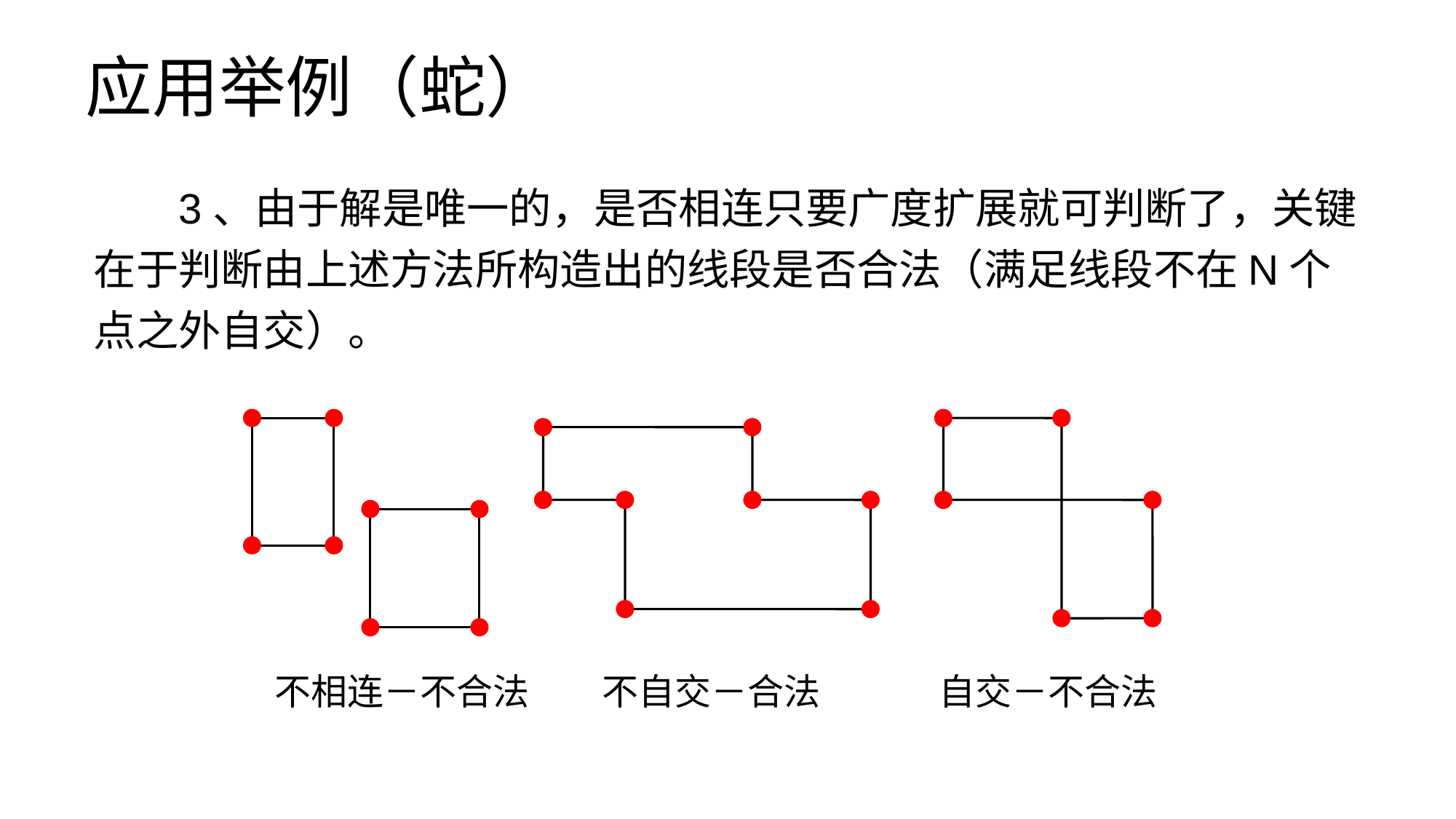

# 应用举例（蛇）
3、由于解是唯一的，是否相连只要广度扩展就可判断了，关键在于判断由上述方法所构造出的线段是否合法（满足线段不在N个点之外自交）。

不相连－不合法
不自交－合法
自交－不合法